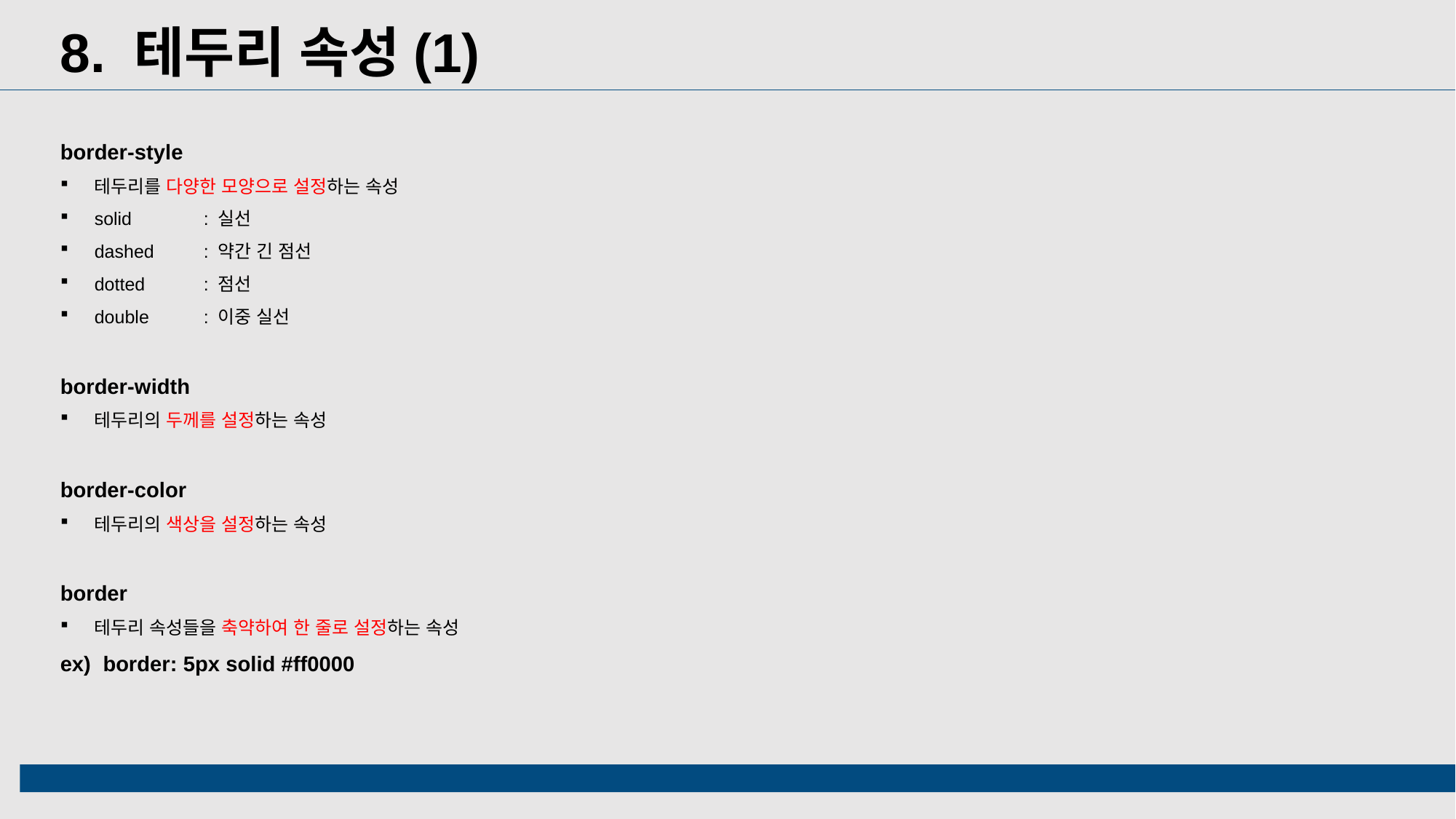

8. 테두리 속성(1)
border-style
테두리를 다양한 모양으로 설정하는 속성
solid	: 실선
dashed	: 약간 긴 점선
dotted	: 점선
double	: 이중 실선

border-width
테두리의 두께를 설정하는 속성

border-color
테두리의 색상을 설정하는 속성

border
테두리 속성들을 축약하여 한 줄로 설정하는 속성
ex)  border: 5px solid #ff0000